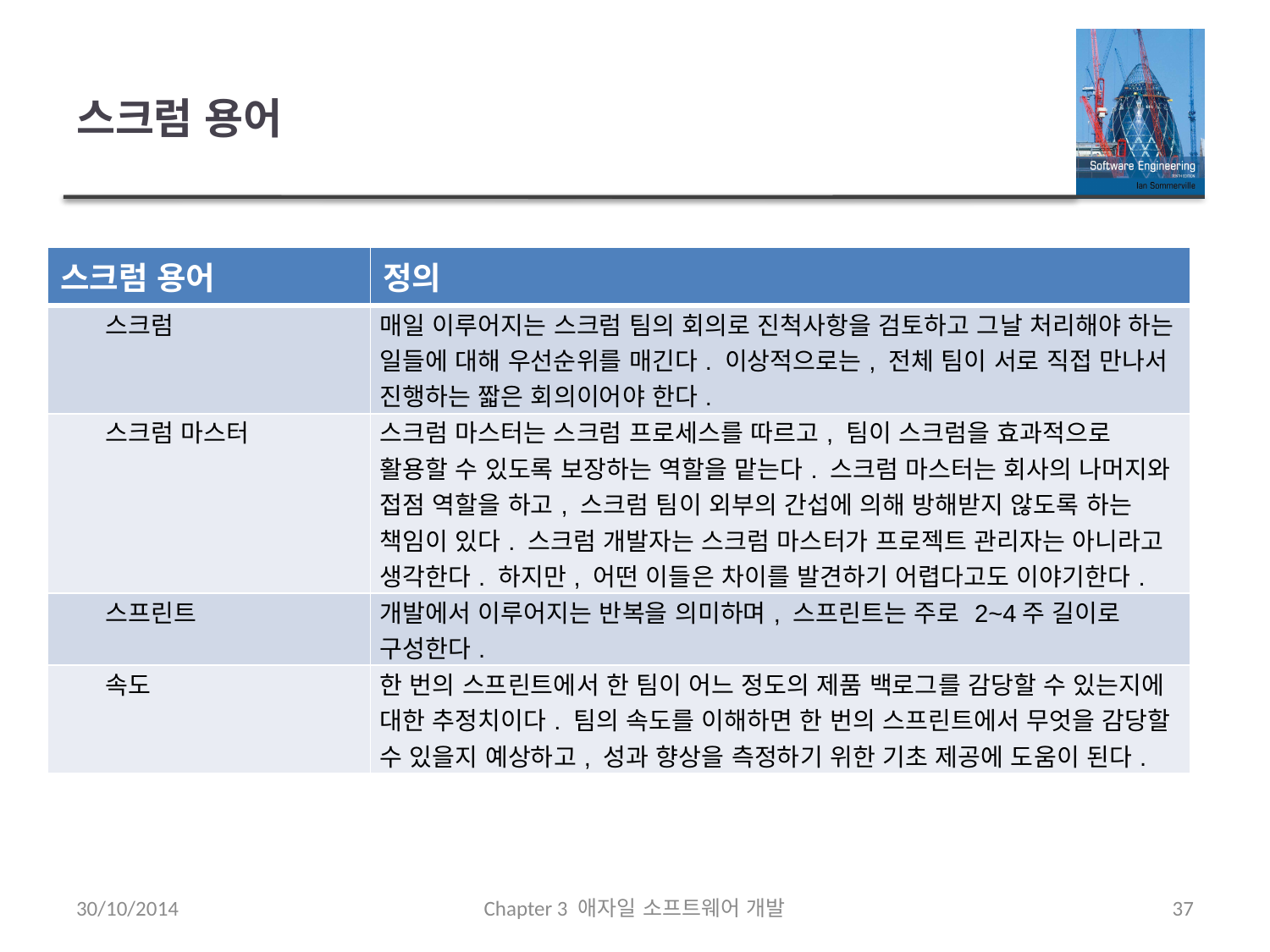

# 스크럼 용어
| 스크럼 용어 | 정의 |
| --- | --- |
| 스크럼 | 매일 이루어지는 스크럼 팀의 회의로 진척사항을 검토하고 그날 처리해야 하는 일들에 대해 우선순위를 매긴다. 이상적으로는, 전체 팀이 서로 직접 만나서 진행하는 짧은 회의이어야 한다. |
| 스크럼 마스터 | 스크럼 마스터는 스크럼 프로세스를 따르고, 팀이 스크럼을 효과적으로 활용할 수 있도록 보장하는 역할을 맡는다. 스크럼 마스터는 회사의 나머지와 접점 역할을 하고, 스크럼 팀이 외부의 간섭에 의해 방해받지 않도록 하는 책임이 있다. 스크럼 개발자는 스크럼 마스터가 프로젝트 관리자는 아니라고 생각한다. 하지만, 어떤 이들은 차이를 발견하기 어렵다고도 이야기한다. |
| 스프린트 | 개발에서 이루어지는 반복을 의미하며, 스프린트는 주로 2~4주 길이로 구성한다. |
| 속도 | 한 번의 스프린트에서 한 팀이 어느 정도의 제품 백로그를 감당할 수 있는지에 대한 추정치이다. 팀의 속도를 이해하면 한 번의 스프린트에서 무엇을 감당할 수 있을지 예상하고, 성과 향상을 측정하기 위한 기초 제공에 도움이 된다. |
30/10/2014
Chapter 3 애자일 소프트웨어 개발
37